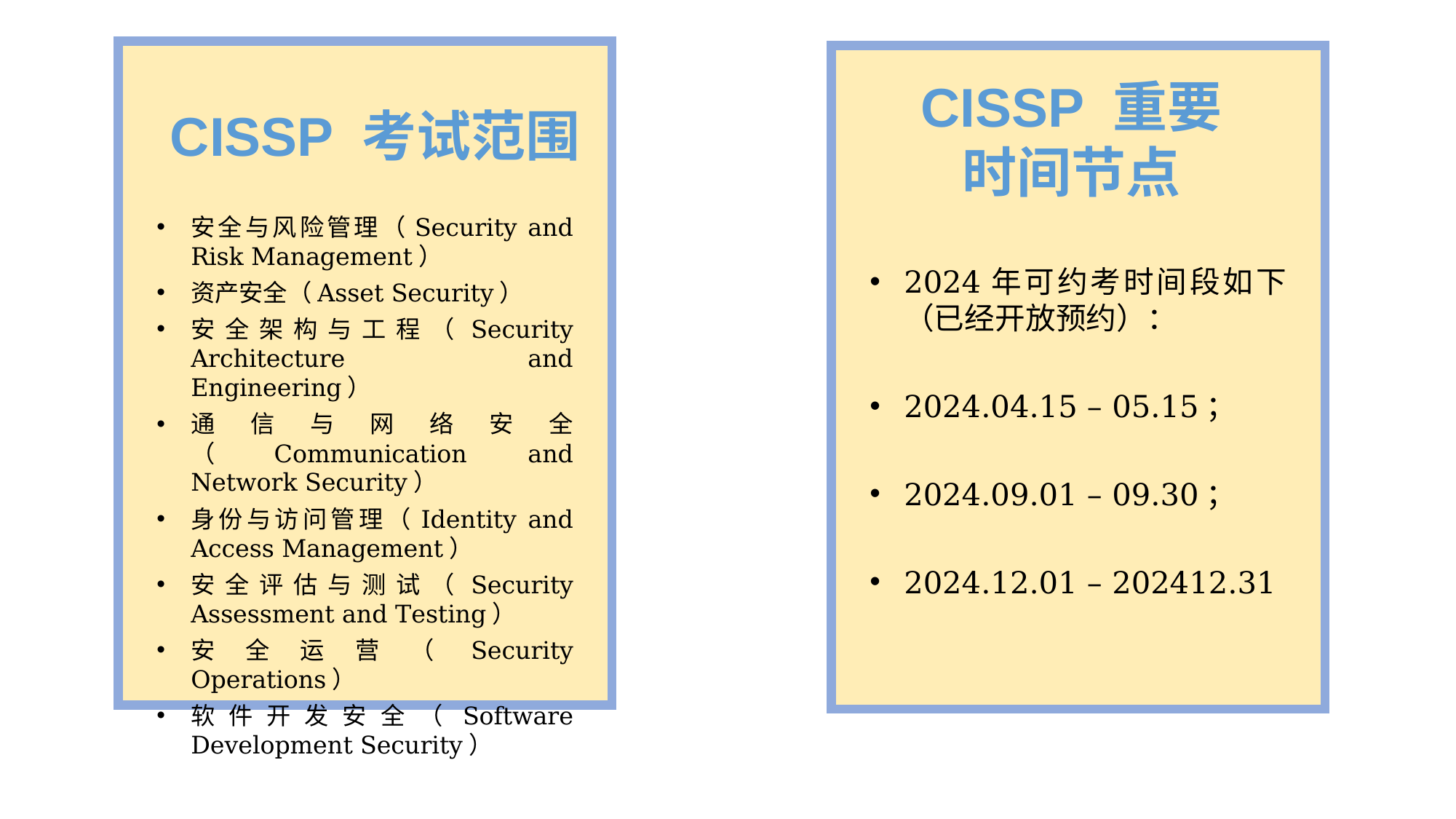

CISSP 重要
时间节点
CISSP 考试范围
安全与风险管理（Security and Risk Management）
资产安全（Asset Security）
安全架构与工程（Security Architecture and Engineering）
通信与网络安全（Communication and Network Security）
身份与访问管理（Identity and Access Management）
安全评估与测试（Security Assessment and Testing）
安全运营（Security Operations）
软件开发安全（Software Development Security）
2024年可约考时间段如下（已经开放预约）：

2024.04.15 – 05.15；

2024.09.01 – 09.30；

2024.12.01 – 202412.31